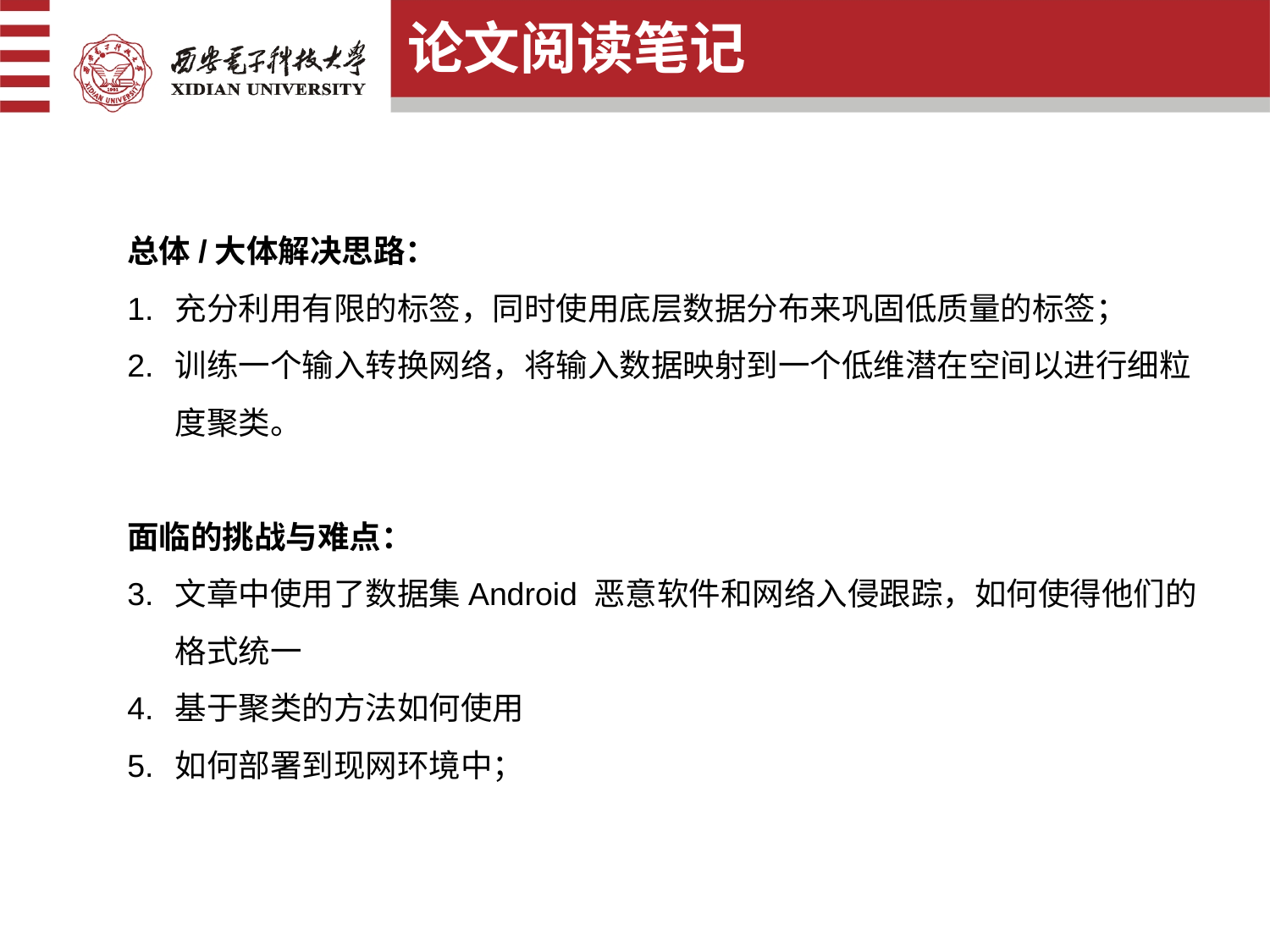

论文阅读笔记
总体/大体解决思路：
充分利用有限的标签，同时使用底层数据分布来巩固低质量的标签；
训练一个输入转换网络，将输入数据映射到一个低维潜在空间以进行细粒度聚类。

面临的挑战与难点：
文章中使用了数据集Android 恶意软件和网络入侵跟踪，如何使得他们的格式统一
基于聚类的方法如何使用
如何部署到现网环境中；